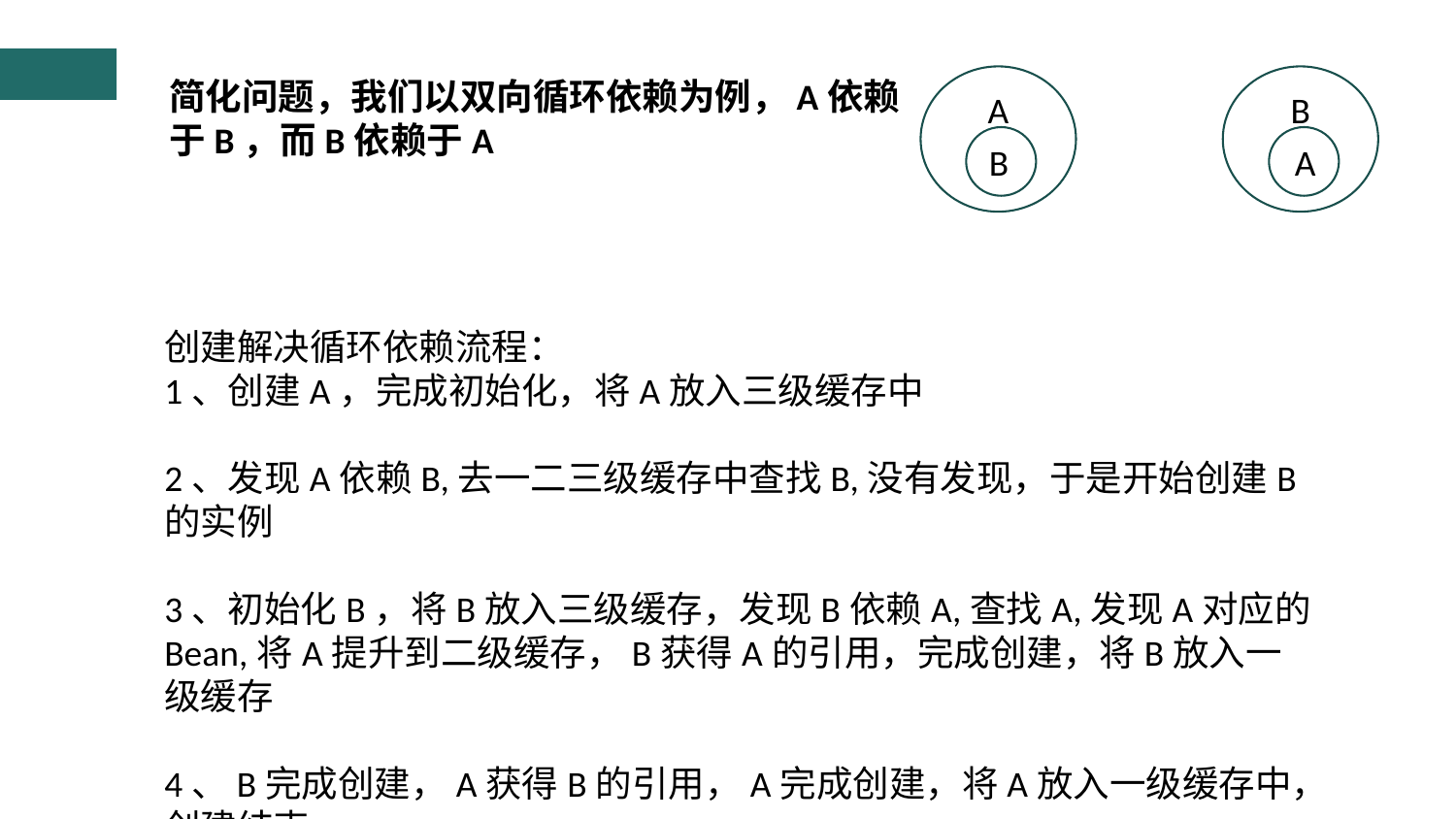

简化问题，我们以双向循环依赖为例，A依赖于B，而B依赖于A

A

B

B

A
创建解决循环依赖流程：
1、创建A，完成初始化，将A放入三级缓存中

2、发现A依赖B,去一二三级缓存中查找B,没有发现，于是开始创建B的实例

3、初始化B，将B放入三级缓存，发现B依赖A,查找A,发现A对应的Bean,将A提升到二级缓存，B获得A的引用，完成创建，将B放入一级缓存

4、B完成创建，A获得B的引用，A完成创建，将A放入一级缓存中，创建结束